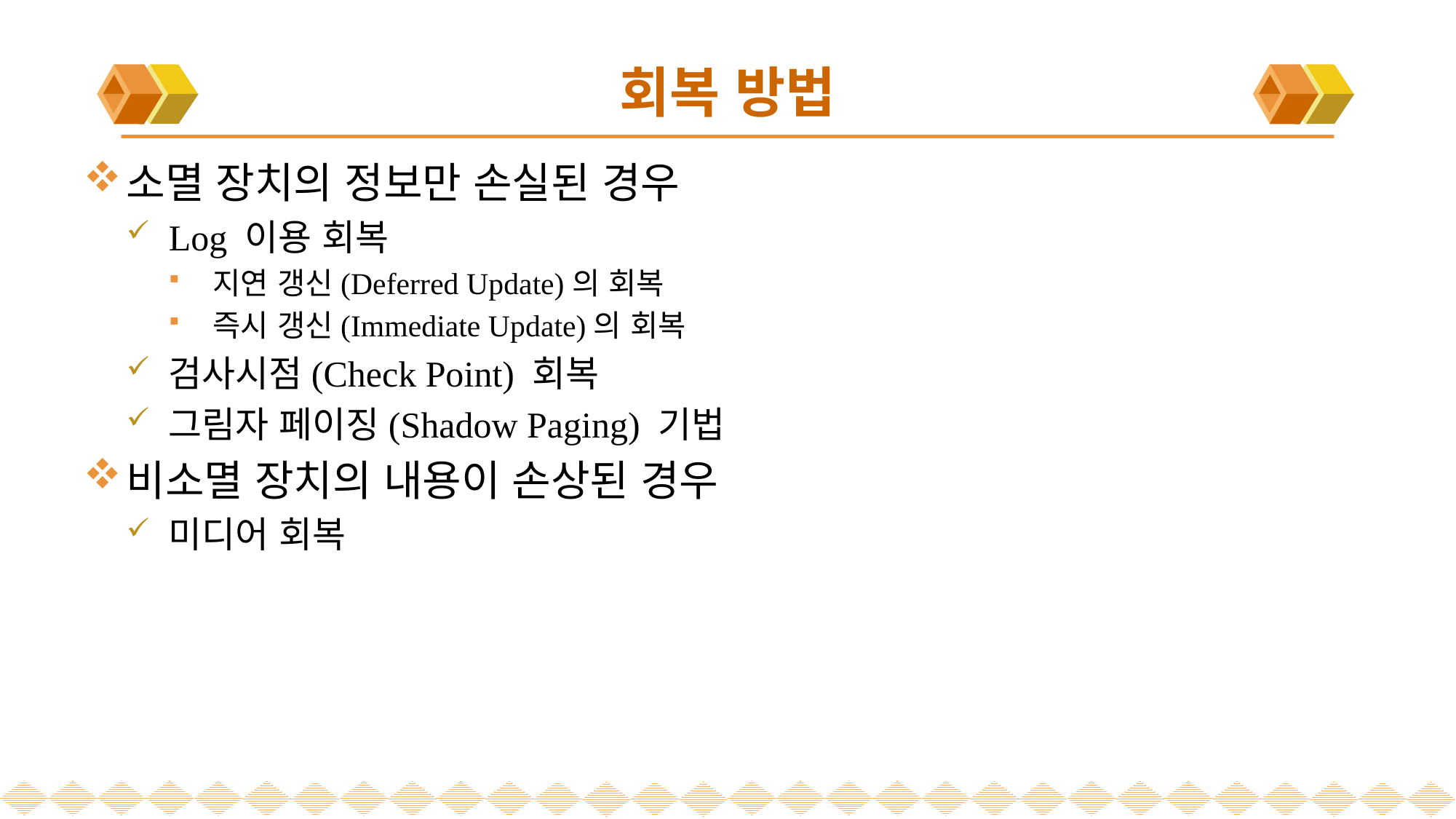

# 회복 방법
소멸 장치의 정보만 손실된 경우
Log 이용 회복
지연 갱신(Deferred Update)의 회복
즉시 갱신(Immediate Update)의 회복
검사시점(Check Point) 회복
그림자 페이징(Shadow Paging) 기법
비소멸 장치의 내용이 손상된 경우
미디어 회복